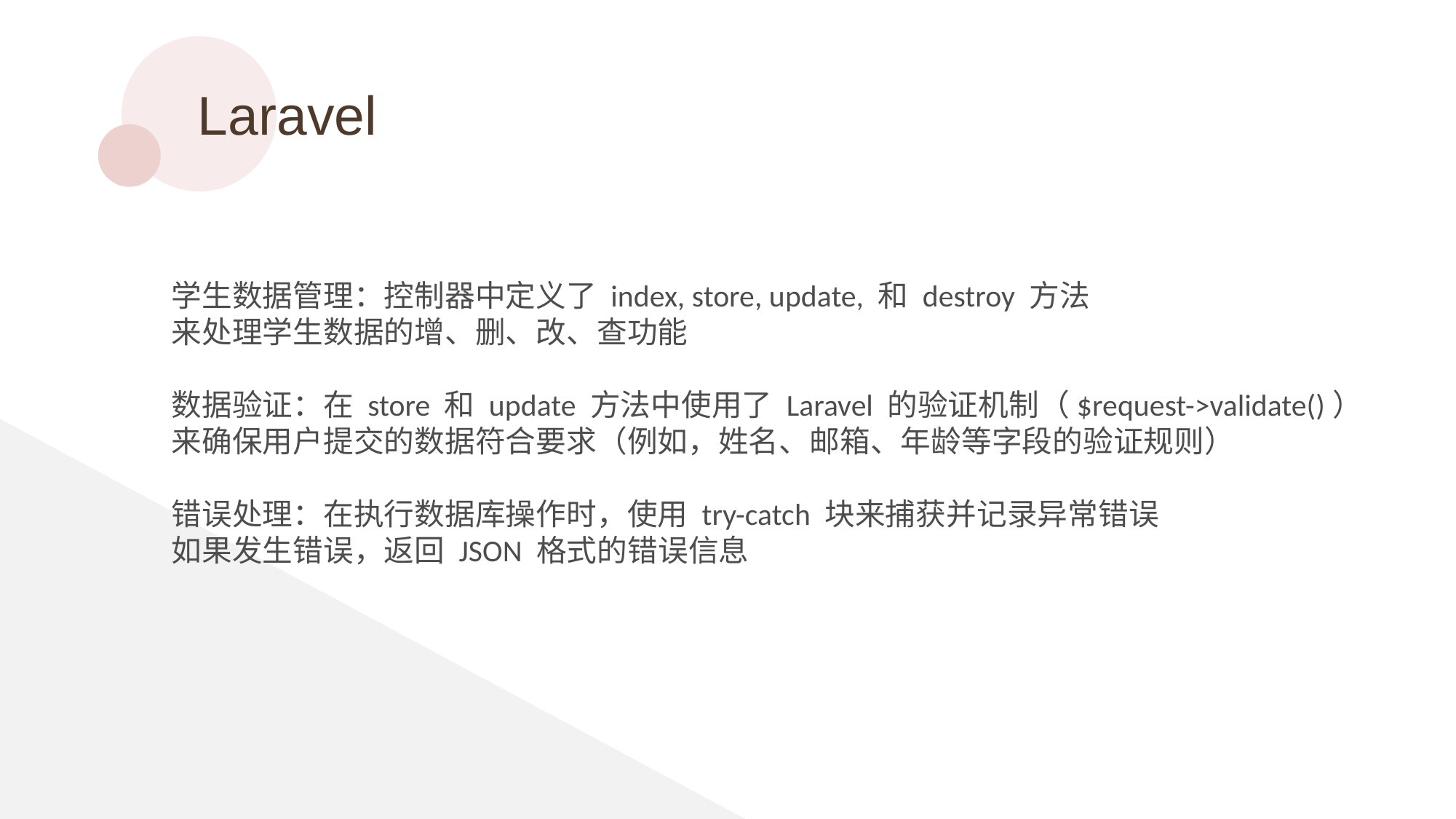

Laravel

学生数据管理：控制器中定义了 index, store, update, 和 destroy 方法
来处理学生数据的增、删、改、查功能

数据验证：在 store 和 update 方法中使用了 Laravel 的验证机制（$request->validate()）
来确保用户提交的数据符合要求（例如，姓名、邮箱、年龄等字段的验证规则）

错误处理：在执行数据库操作时，使用 try-catch 块来捕获并记录异常错误
如果发生错误，返回 JSON 格式的错误信息